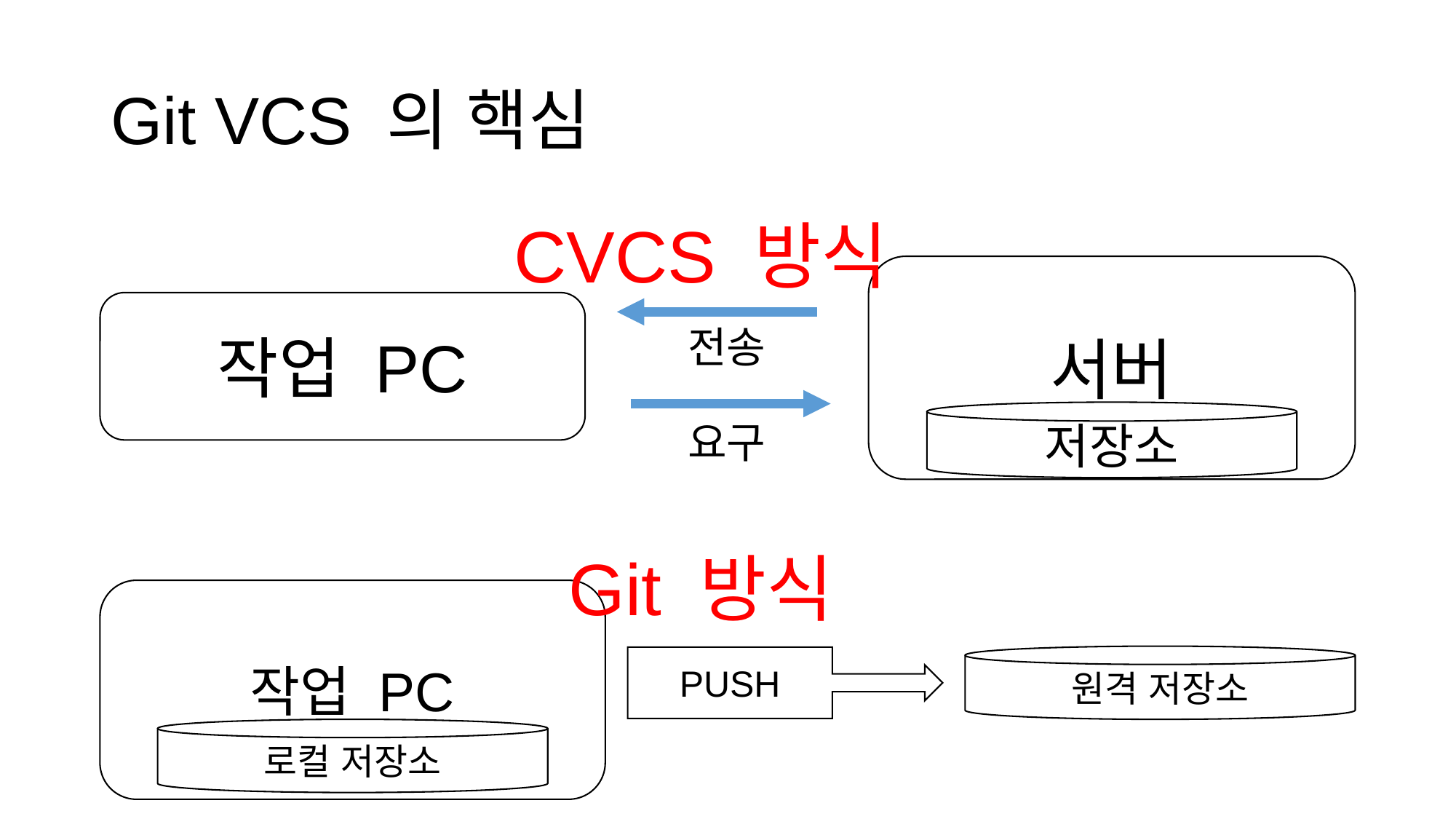

# Git VCS 의 핵심
CVCS 방식
서버
작업 PC
전송
저장소
요구
Git 방식
작업 PC
원격 저장소
PUSH
로컬 저장소